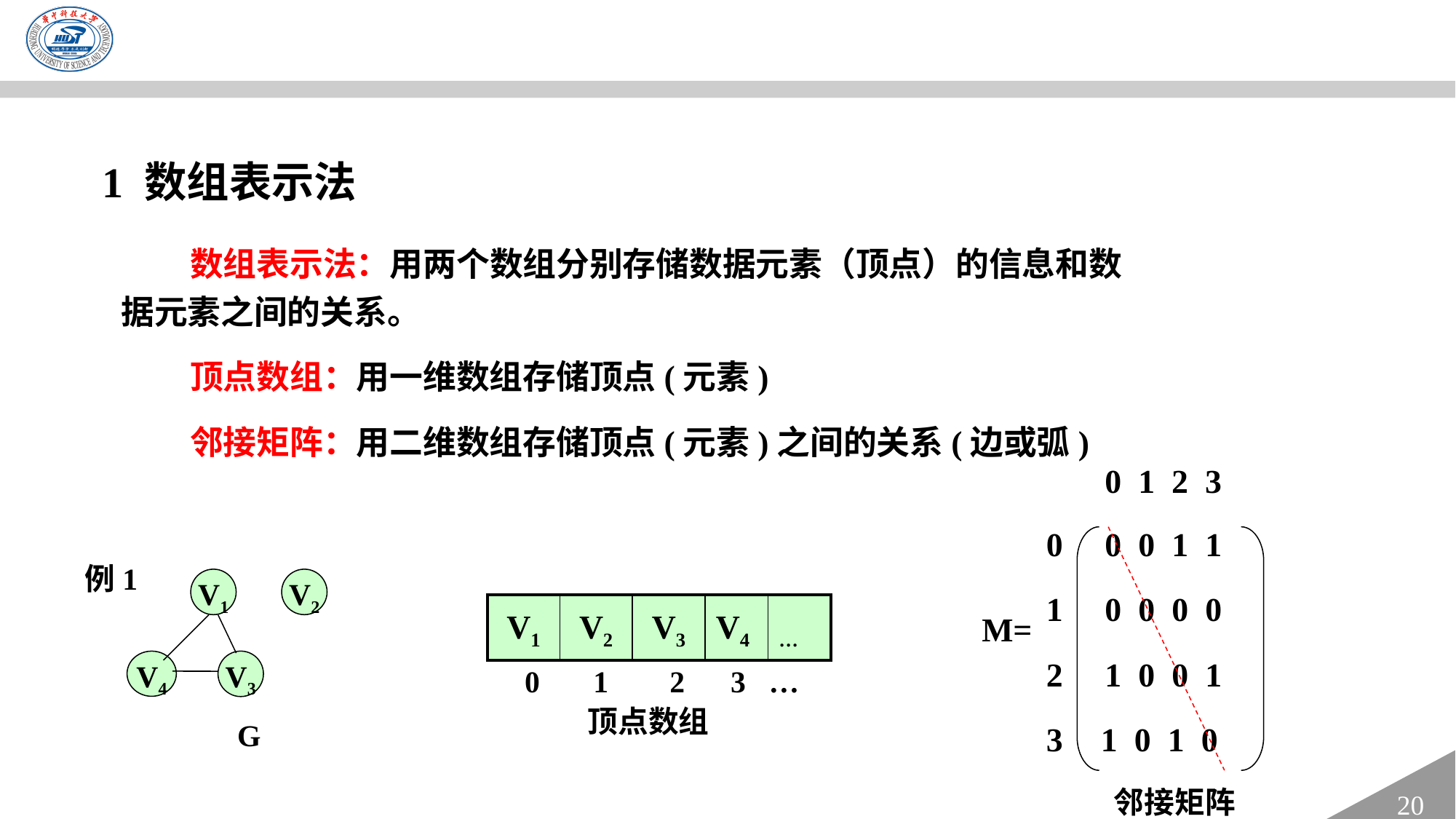

1 数组表示法

        数组表示法：用两个数组分别存储数据元素（顶点）的信息和数据元素之间的关系。
        顶点数组：用一维数组存储顶点(元素)
        邻接矩阵：用二维数组存储顶点(元素)之间的关系(边或弧)
       0  1  2  3
0     0  0  1  1
1     0  0  0  0
2     1  0  0  1
1  0  1  0

例1
V1
V2

V4
V3

G
M=
| V1 | V2 | V3 | V4 | … |
| --- | --- | --- | --- | --- |
0       1        2      3   …
顶点数组
邻接矩阵